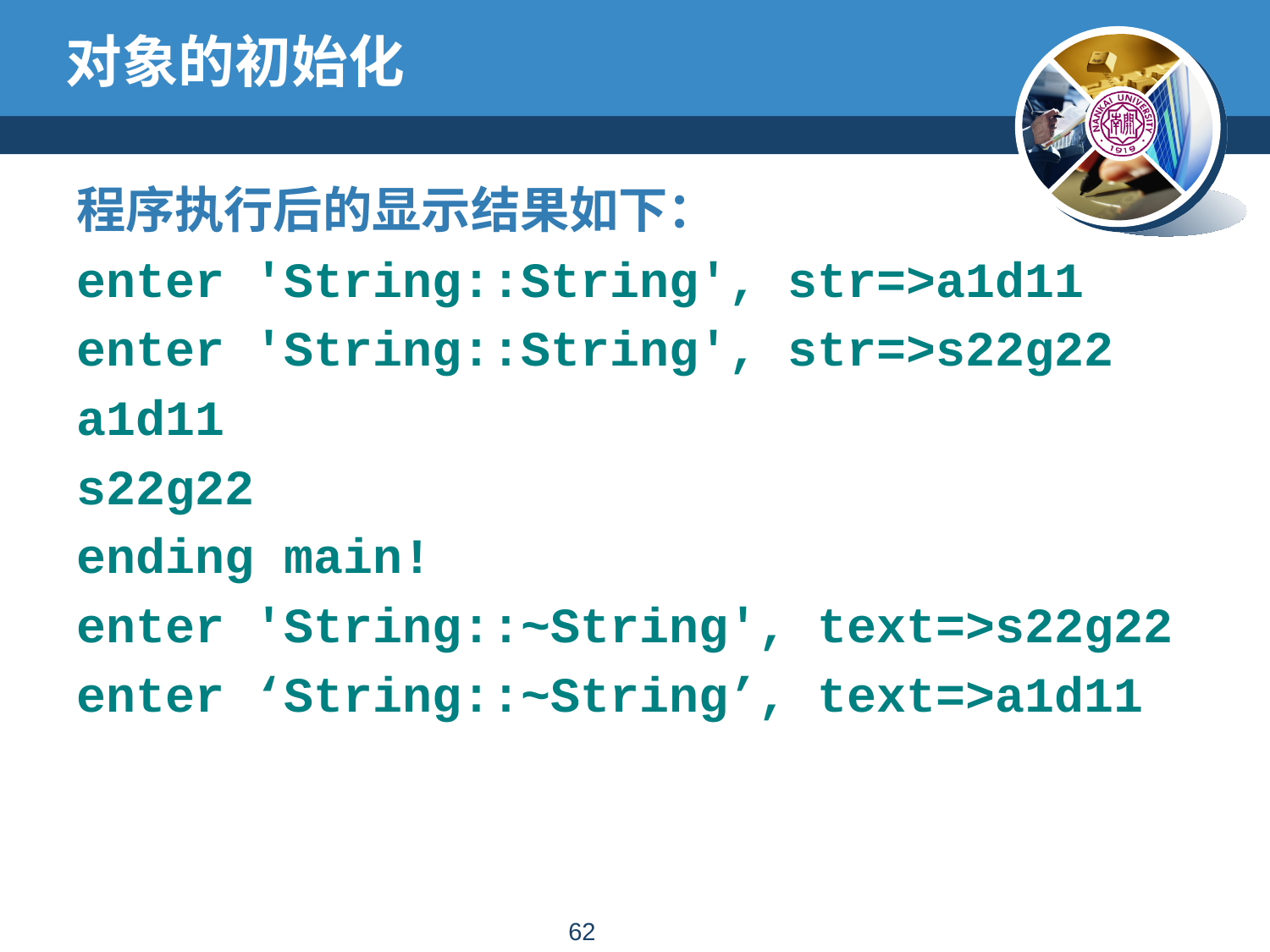

# 对象的初始化
程序执行后的显示结果如下：
enter 'String::String', str=>a1d11
enter 'String::String', str=>s22g22
a1d11
s22g22
ending main!
enter 'String::~String', text=>s22g22
enter ‘String::~String’, text=>a1d11
62